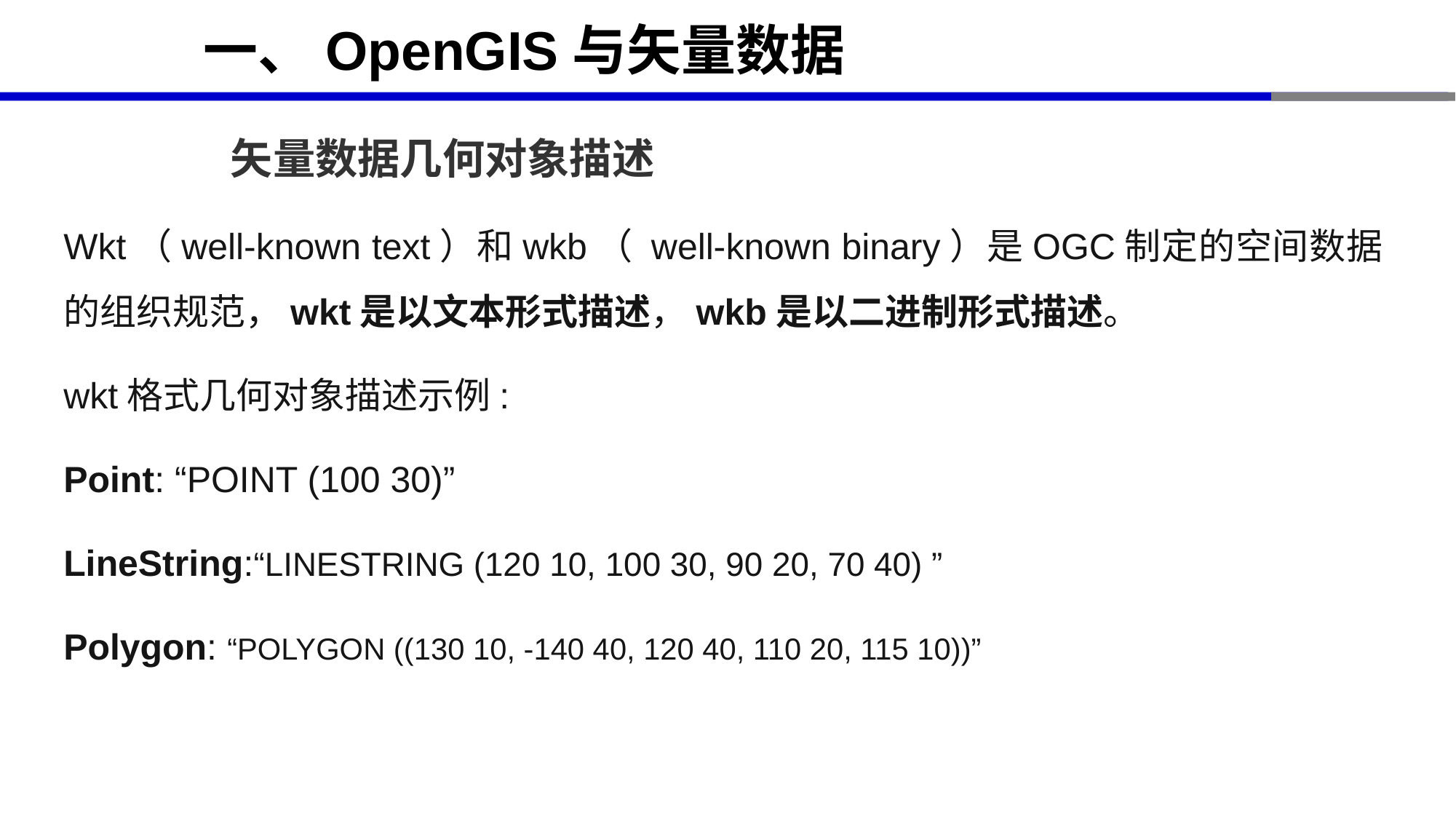

# 一、OpenGIS与矢量数据
矢量数据几何对象描述
Wkt（well-known text）和wkb（ well-known binary）是OGC制定的空间数据的组织规范，wkt是以文本形式描述，wkb是以二进制形式描述。
wkt格式几何对象描述示例:
Point: “POINT (100 30)”
LineString:“LINESTRING (120 10, 100 30, 90 20, 70 40) ”
Polygon: “POLYGON ((130 10, -140 40, 120 40, 110 20, 115 10))”